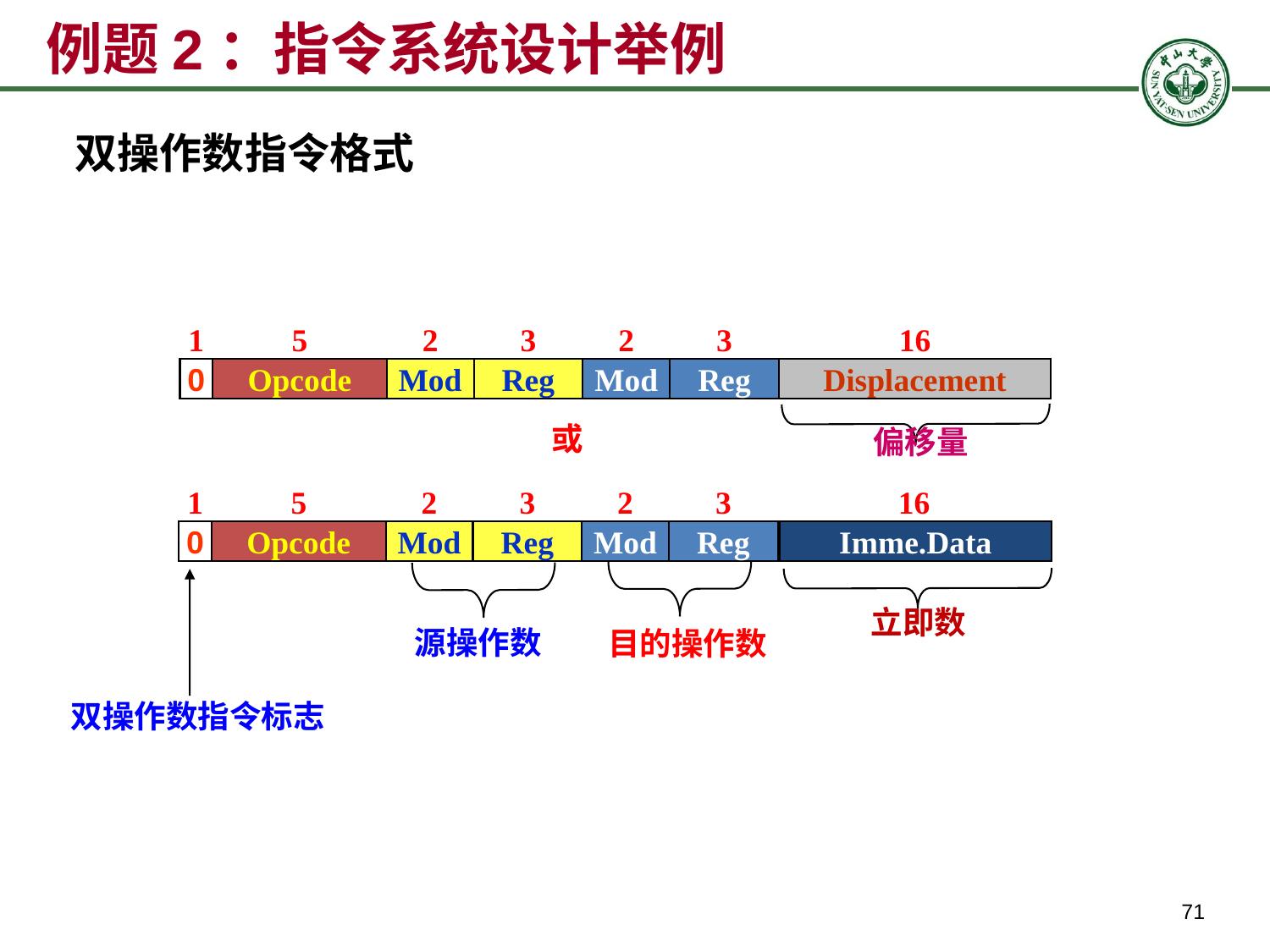

# 例题2：指令系统设计举例
  双操作数指令格式

1
5
2
3
2
3
16
0
Opcode
Mod
Reg
Mod
Reg
Displacement
或
偏移量

1
5
2
3
2
3
16

0
Opcode
Mod
Reg
Mod
Reg
Imme.Data

源操作数
目的操作数
双操作数指令标志
立即数